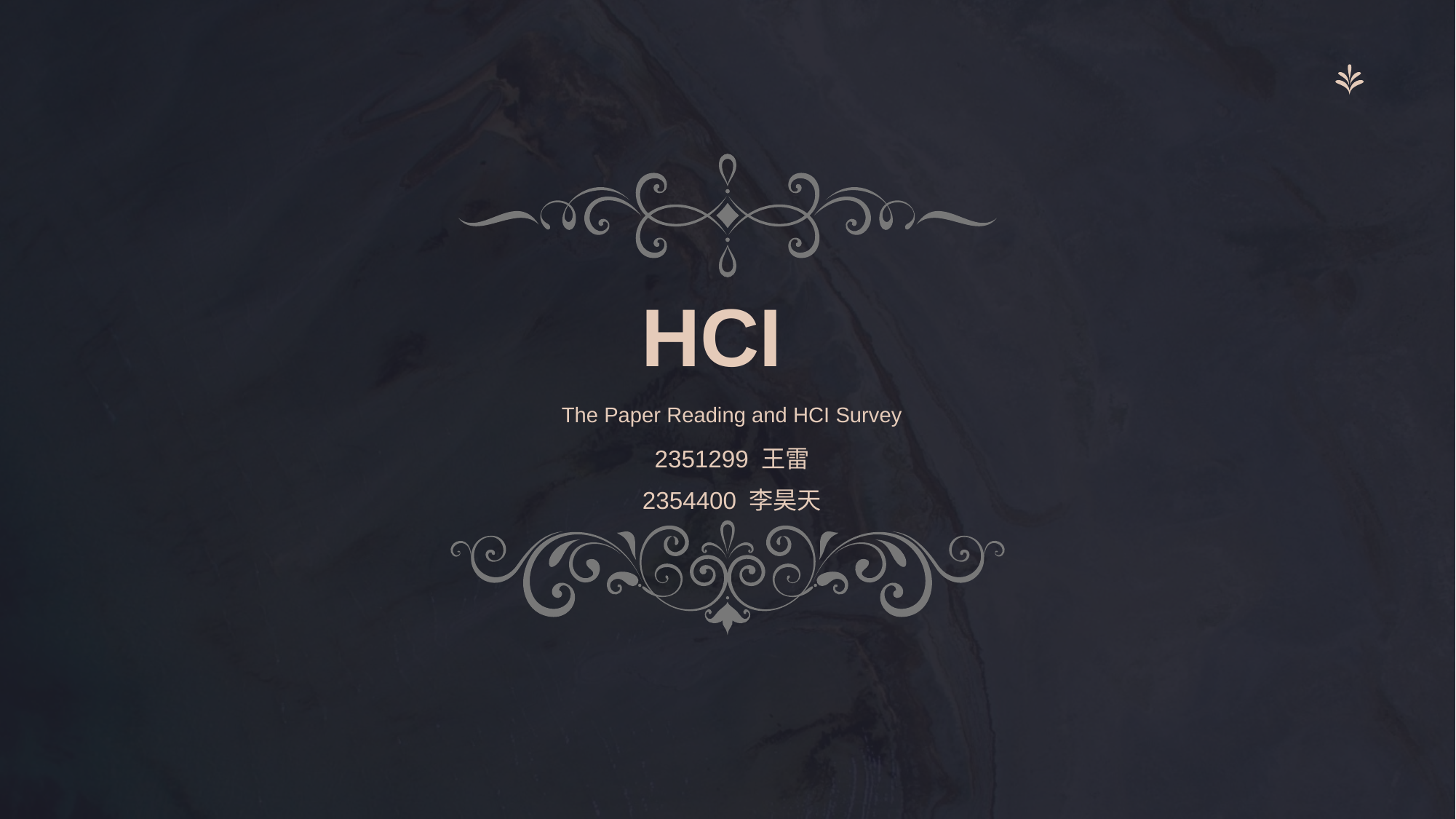

# HCI
The Paper Reading and HCI Survey
2351299 王雷
2354400 李昊天